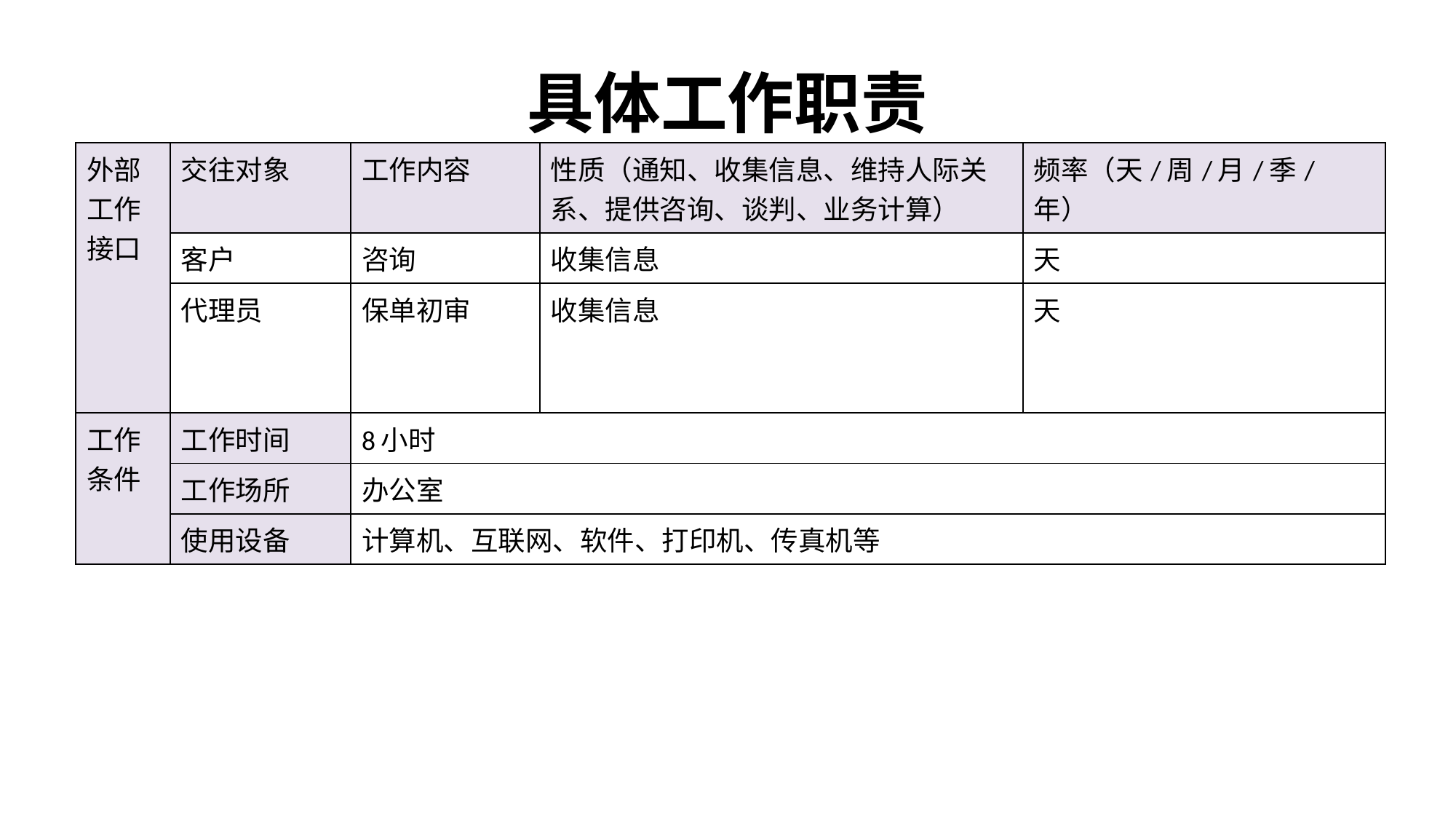

# 具体工作职责
| 外部工作接口 | 交往对象 | 工作内容 | 性质（通知、收集信息、维持人际关系、提供咨询、谈判、业务计算） | 频率（天/周/月/季/年） |
| --- | --- | --- | --- | --- |
|  | 客户 | 咨询 | 收集信息 | 天 |
|  | 代理员 | 保单初审 | 收集信息 | 天 |
| 工作条件 | 工作时间 | 8小时 |  |  |
|  | 工作场所 | 办公室 |  |  |
|  | 使用设备 | 计算机、互联网、软件、打印机、传真机等 |  |  |